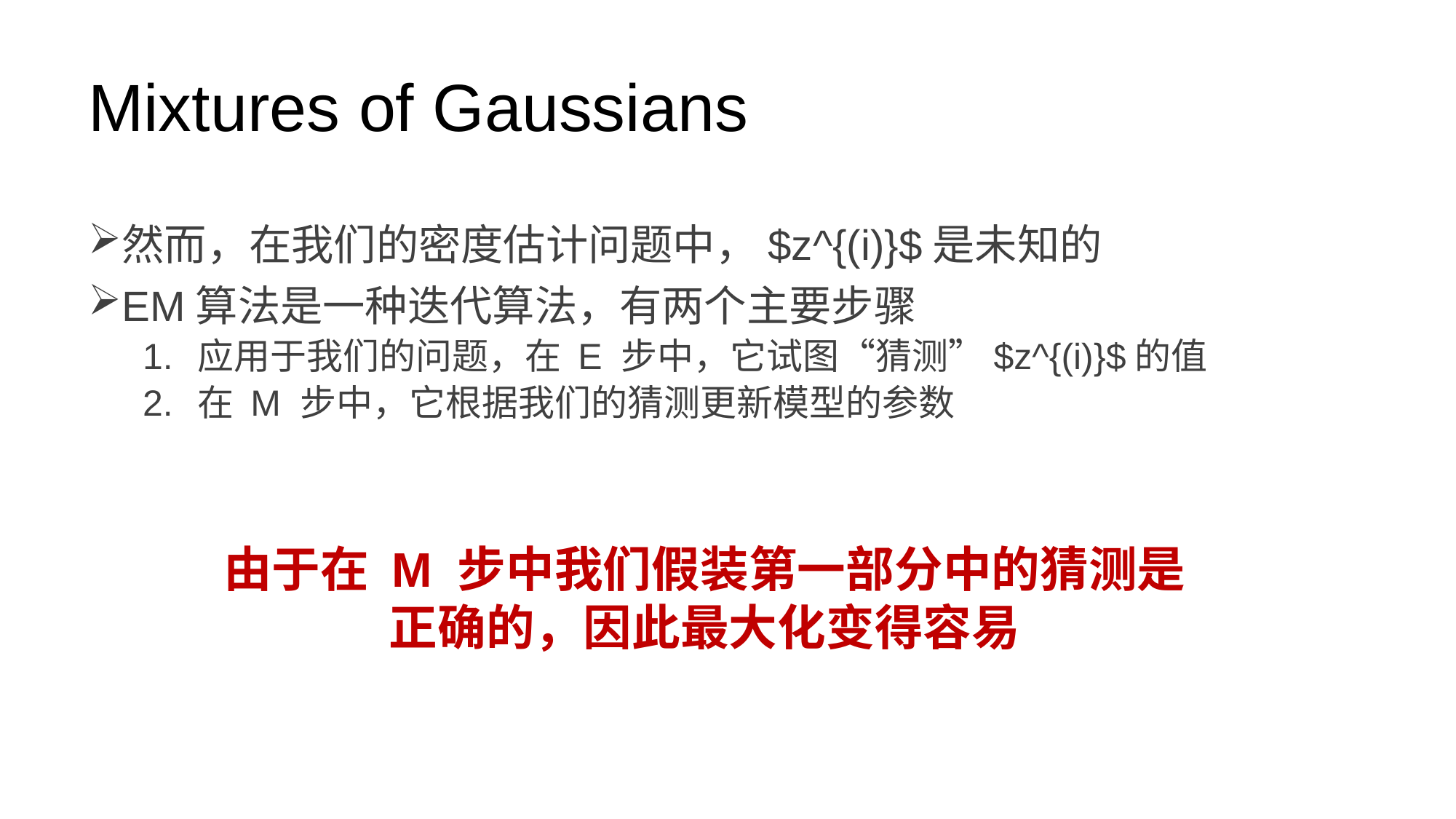

# Mixtures of Gaussians
然而，在我们的密度估计问题中，$z^{(i)}$是未知的
EM算法是一种迭代算法，有两个主要步骤
应用于我们的问题，在 E 步中，它试图“猜测”$z^{(i)}$的值
在 M 步中，它根据我们的猜测更新模型的参数
由于在 M 步中我们假装第一部分中的猜测是正确的，因此最大化变得容易